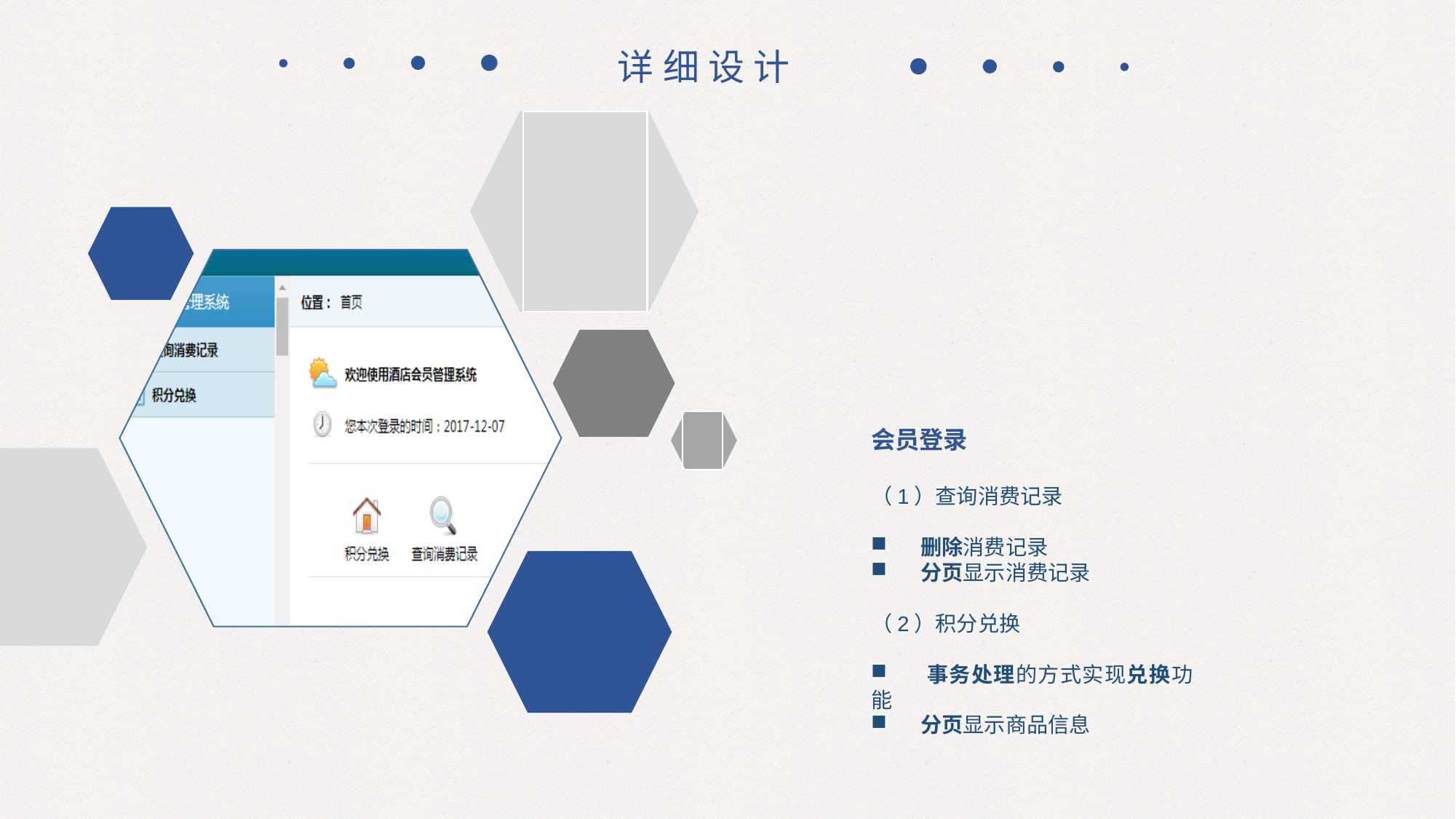

详细设计

会员登录

（1）查询消费记录

      删除消费记录
      分页显示消费记录

（2）积分兑换

      事务处理的方式实现兑换功能
      分页显示商品信息